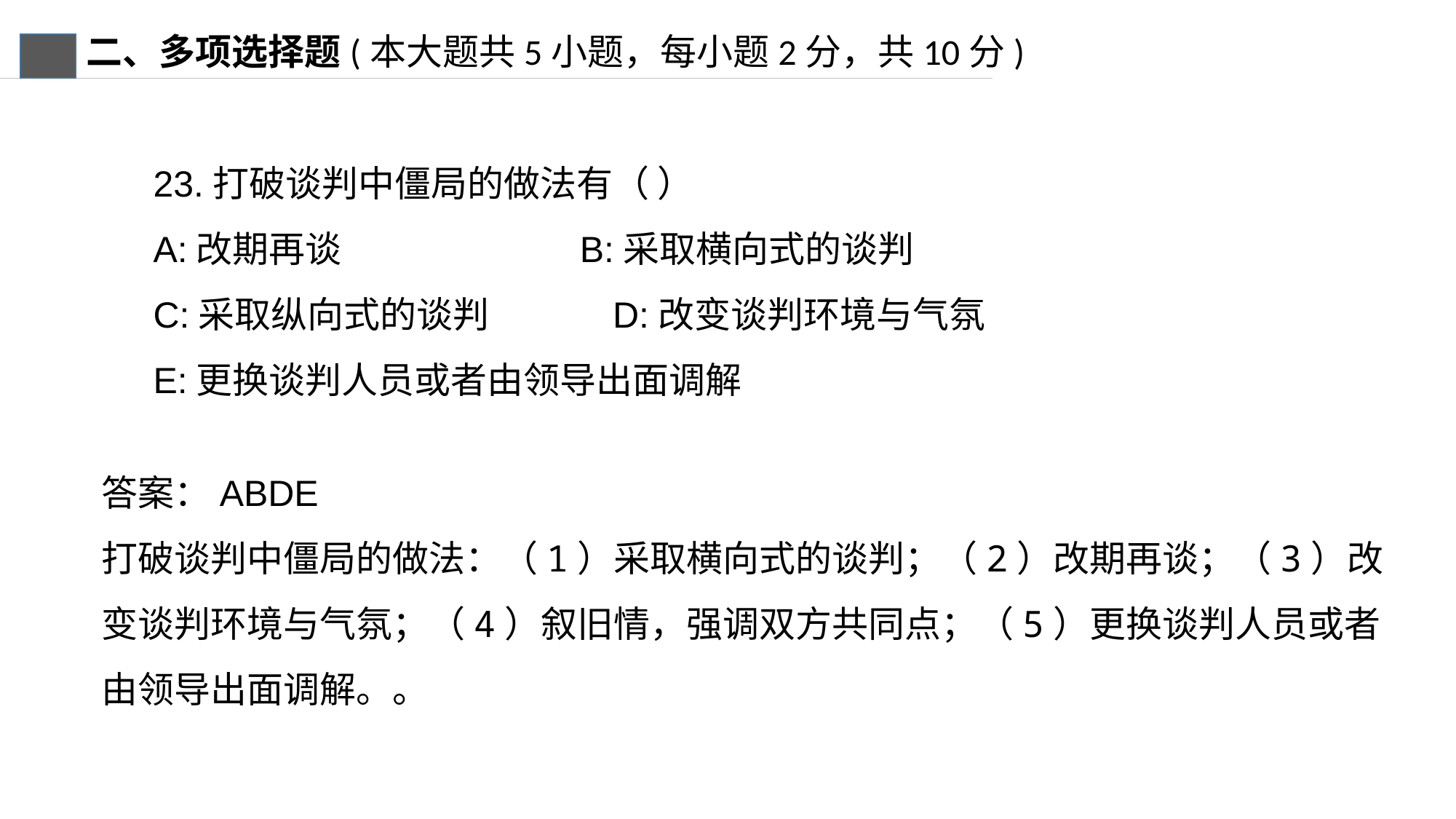

二、多项选择题(本大题共5小题，每小题2分，共10分)

23.打破谈判中僵局的做法有（ ）
A:改期再谈                            B:采取横向式的谈判
C:采取纵向式的谈判              D:改变谈判环境与气氛
E:更换谈判人员或者由领导出面调解
答案：ABDE
打破谈判中僵局的做法：（1）采取横向式的谈判；（2）改期再谈；（3）改变谈判环境与气氛；（4）叙旧情，强调双方共同点；（5）更换谈判人员或者由领导出面调解。。